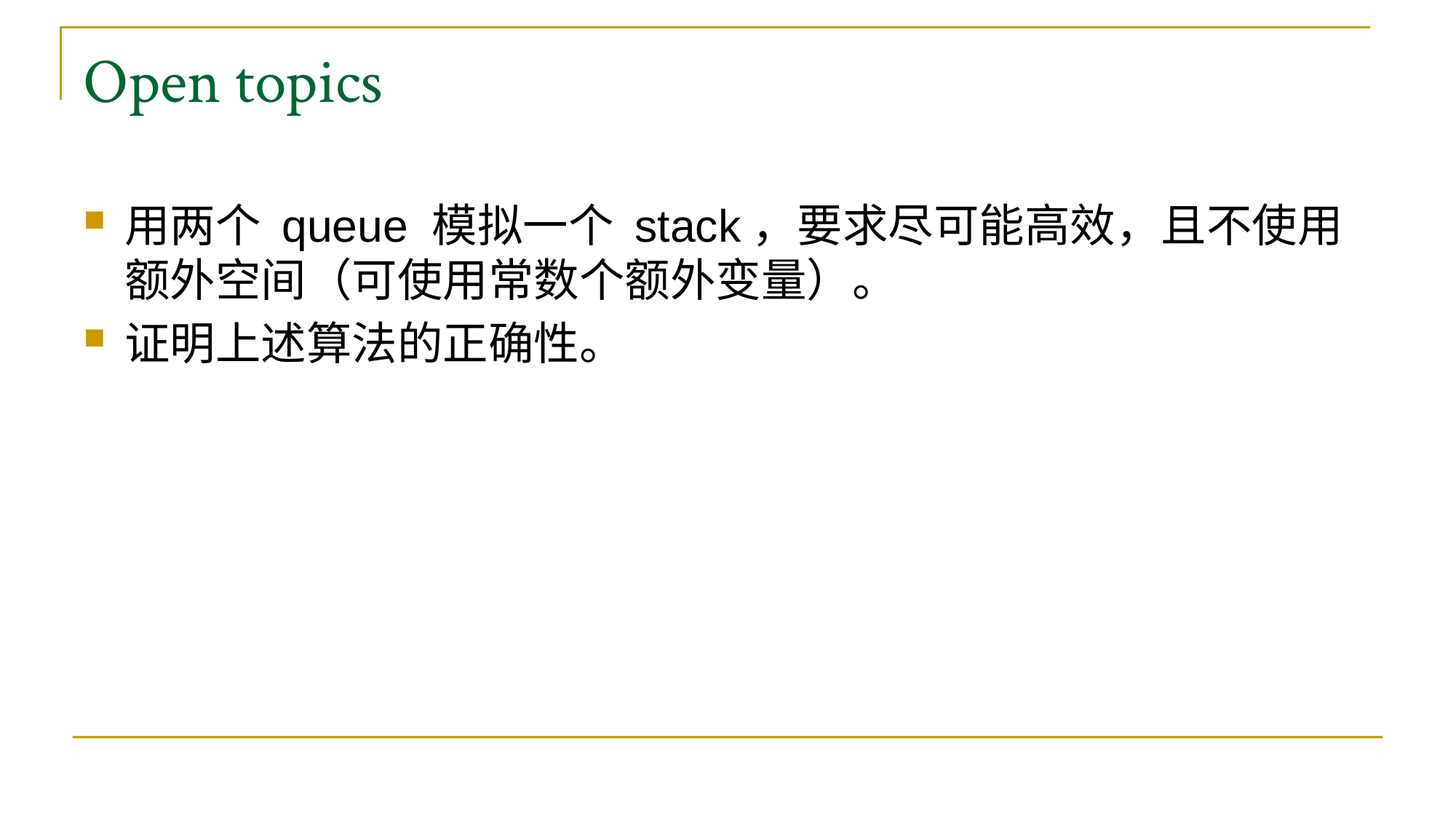

# Open topics
用两个 queue 模拟一个 stack，要求尽可能高效，且不使用额外空间（可使用常数个额外变量）。
证明上述算法的正确性。